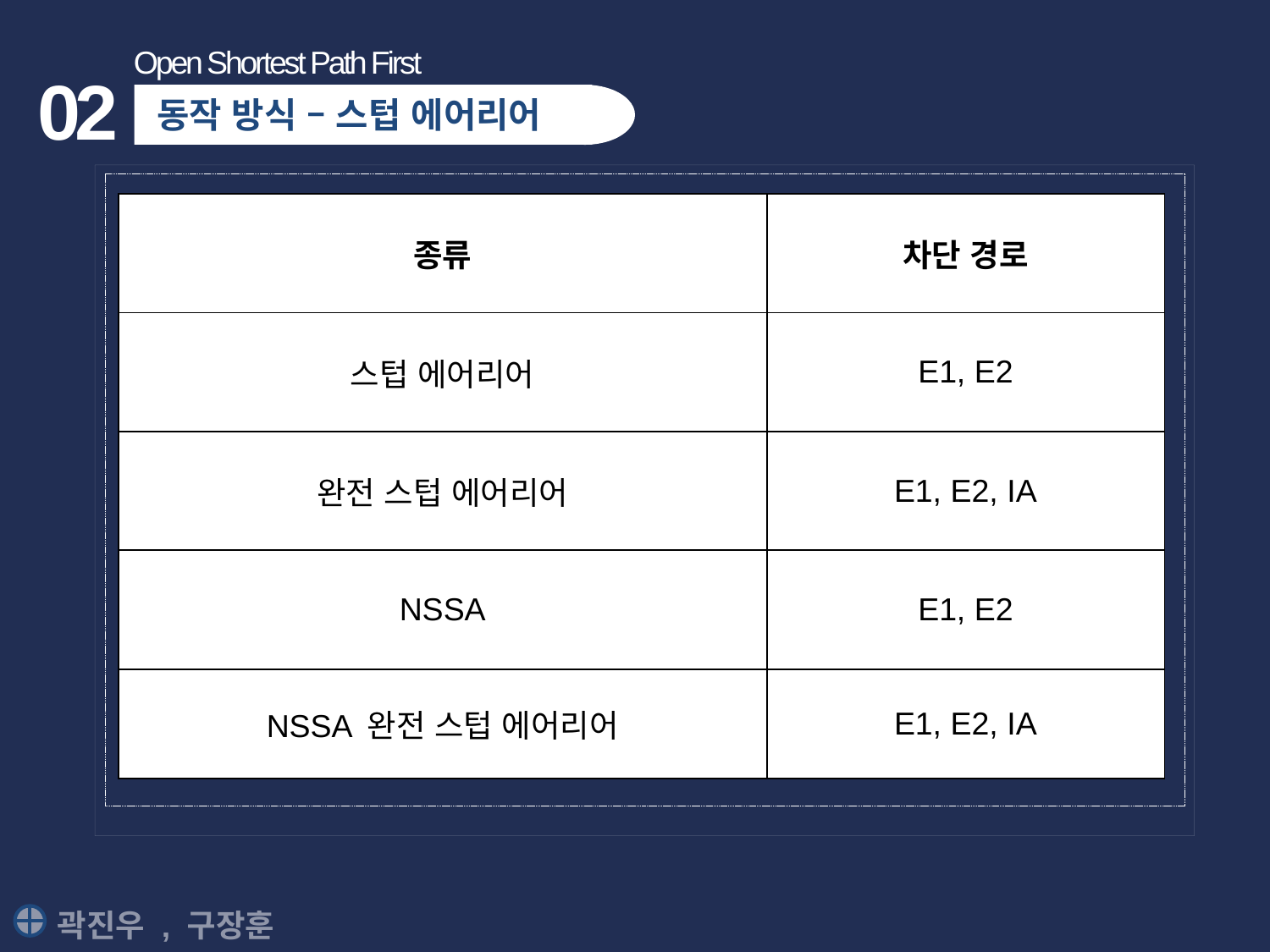

Open Shortest Path First
02

동작 방식 – 스텁 에어리어

| 종류 | 차단 경로 |
| --- | --- |
| 스텁 에어리어 | E1, E2 |
| 완전 스텁 에어리어 | E1, E2, IA |
| NSSA | E1, E2 |
| NSSA 완전 스텁 에어리어 | E1, E2, IA |
곽진우 , 구장훈